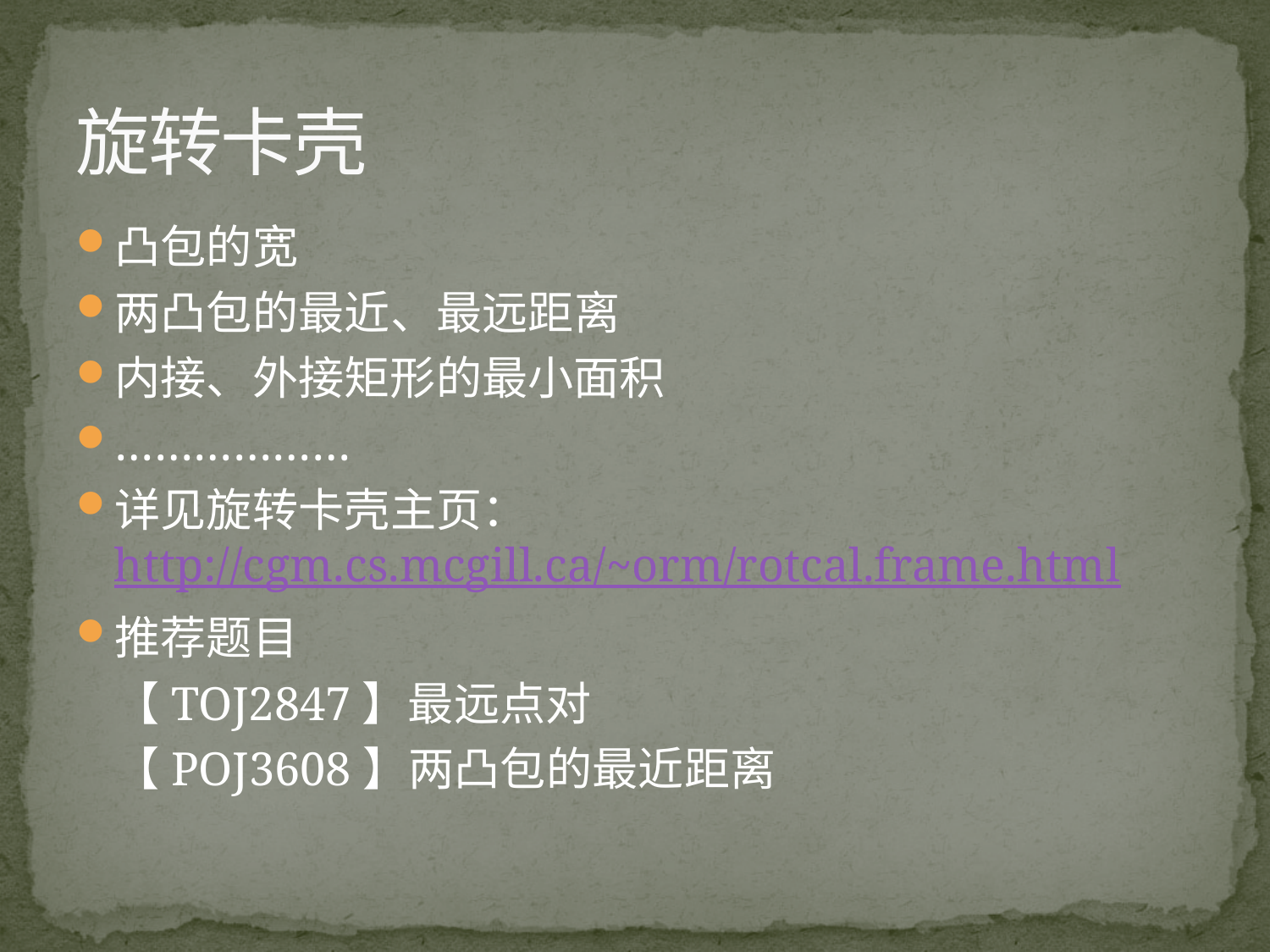

# 旋转卡壳
凸包的宽
两凸包的最近、最远距离
内接、外接矩形的最小面积
………………
详见旋转卡壳主页：http://cgm.cs.mcgill.ca/~orm/rotcal.frame.html
推荐题目
	【TOJ2847】最远点对
	【POJ3608】两凸包的最近距离